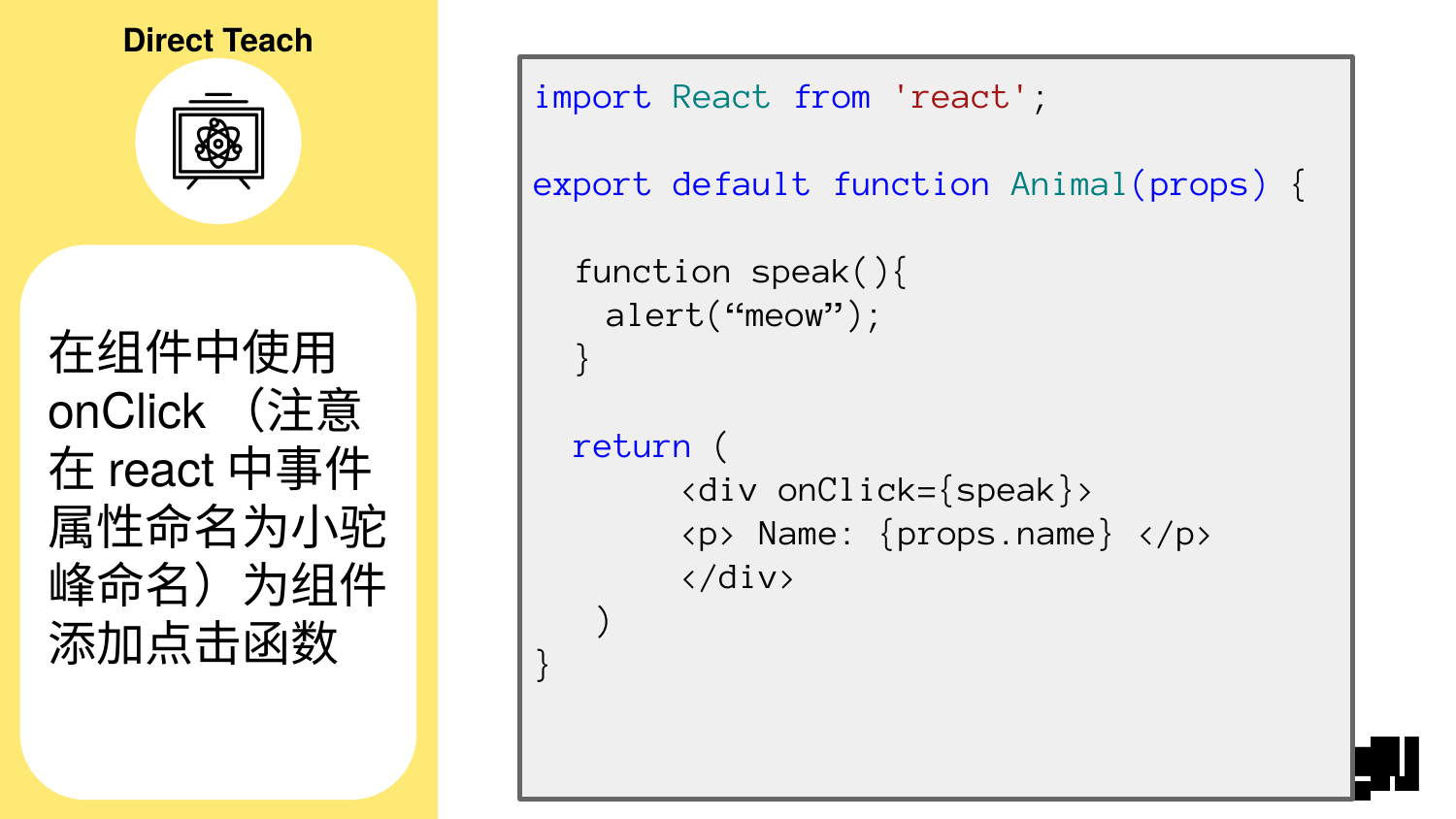

import React from 'react';

export default function Animal(props) {

  function speak(){
alert(“meow”);
  }

  return (
	<div onClick={speak}>
	<p> Name: {props.name} </p>
	</div>
   )
}

在组件中使用onClick（注意在react中事件属性命名为小驼峰命名）为组件添加点击函数